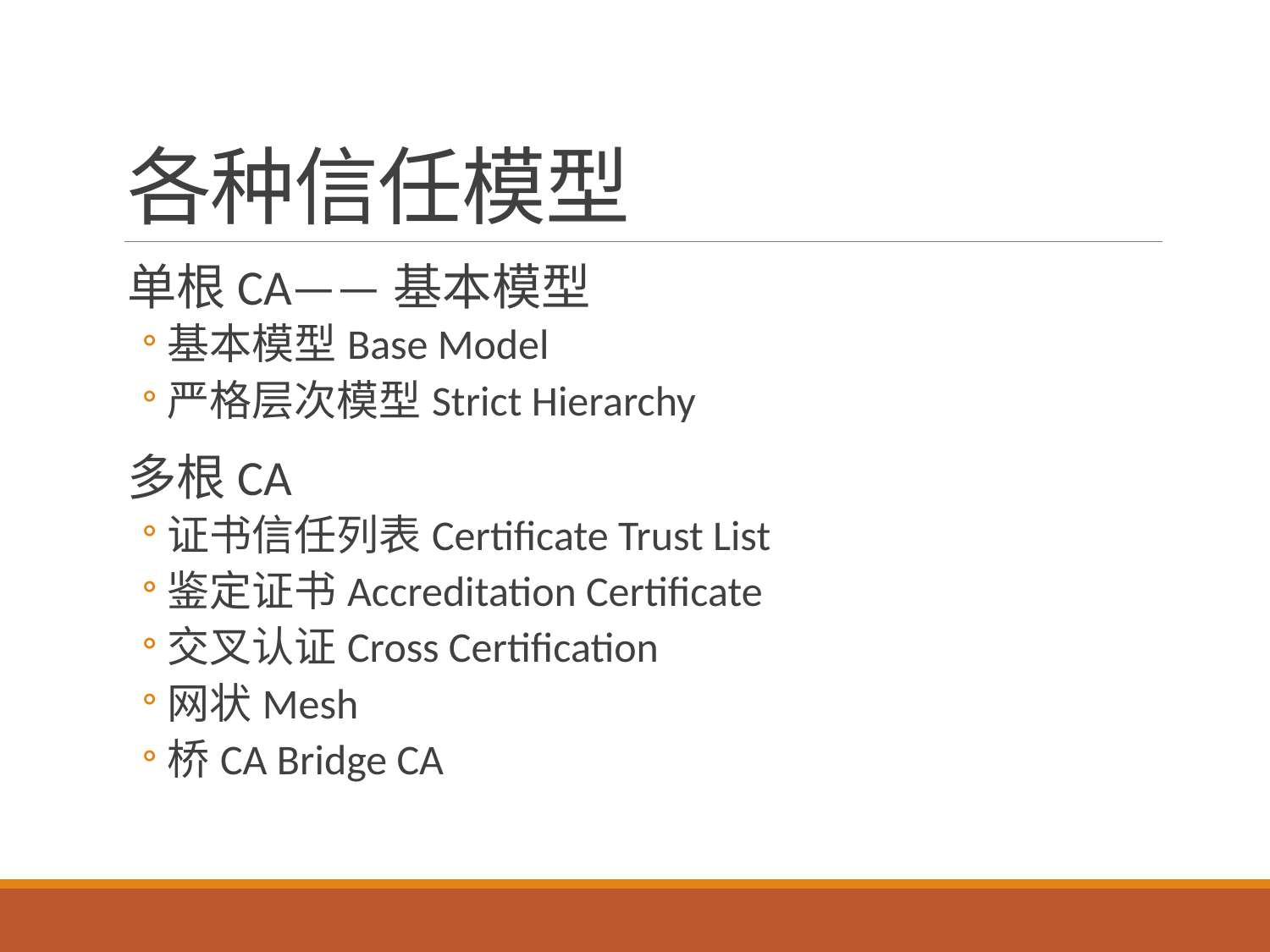

# 各种信任模型
单根CA——基本模型
基本模型Base Model
严格层次模型Strict Hierarchy
多根CA
证书信任列表Certificate Trust List
鉴定证书Accreditation Certificate
交叉认证Cross Certification
网状Mesh
桥CA Bridge CA
41